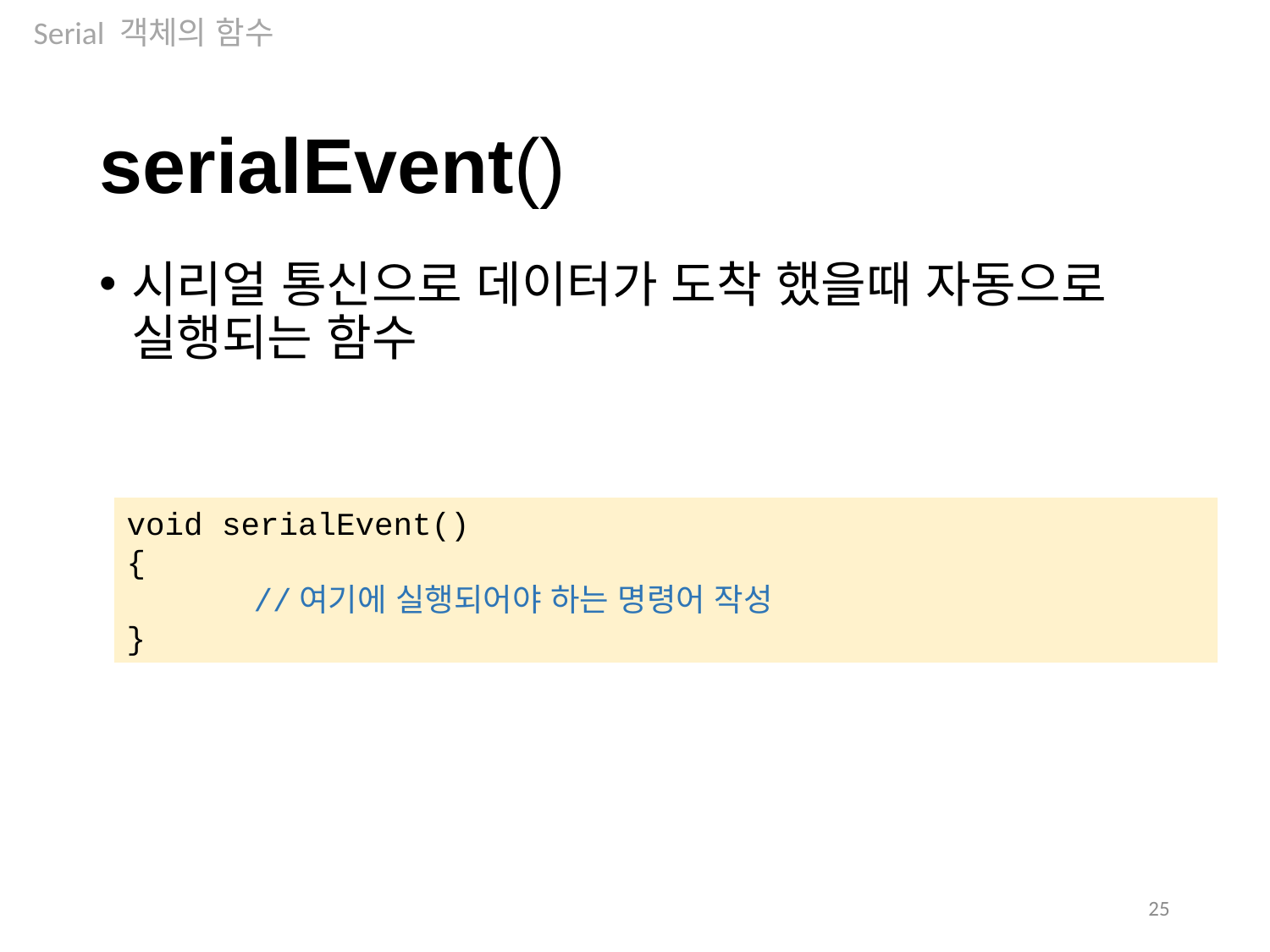

Serial 객체의 함수
serialEvent()
시리얼 통신으로 데이터가 도착 했을때 자동으로 실행되는 함수
void serialEvent()
{
	//여기에 실행되어야 하는 명령어 작성
}
25